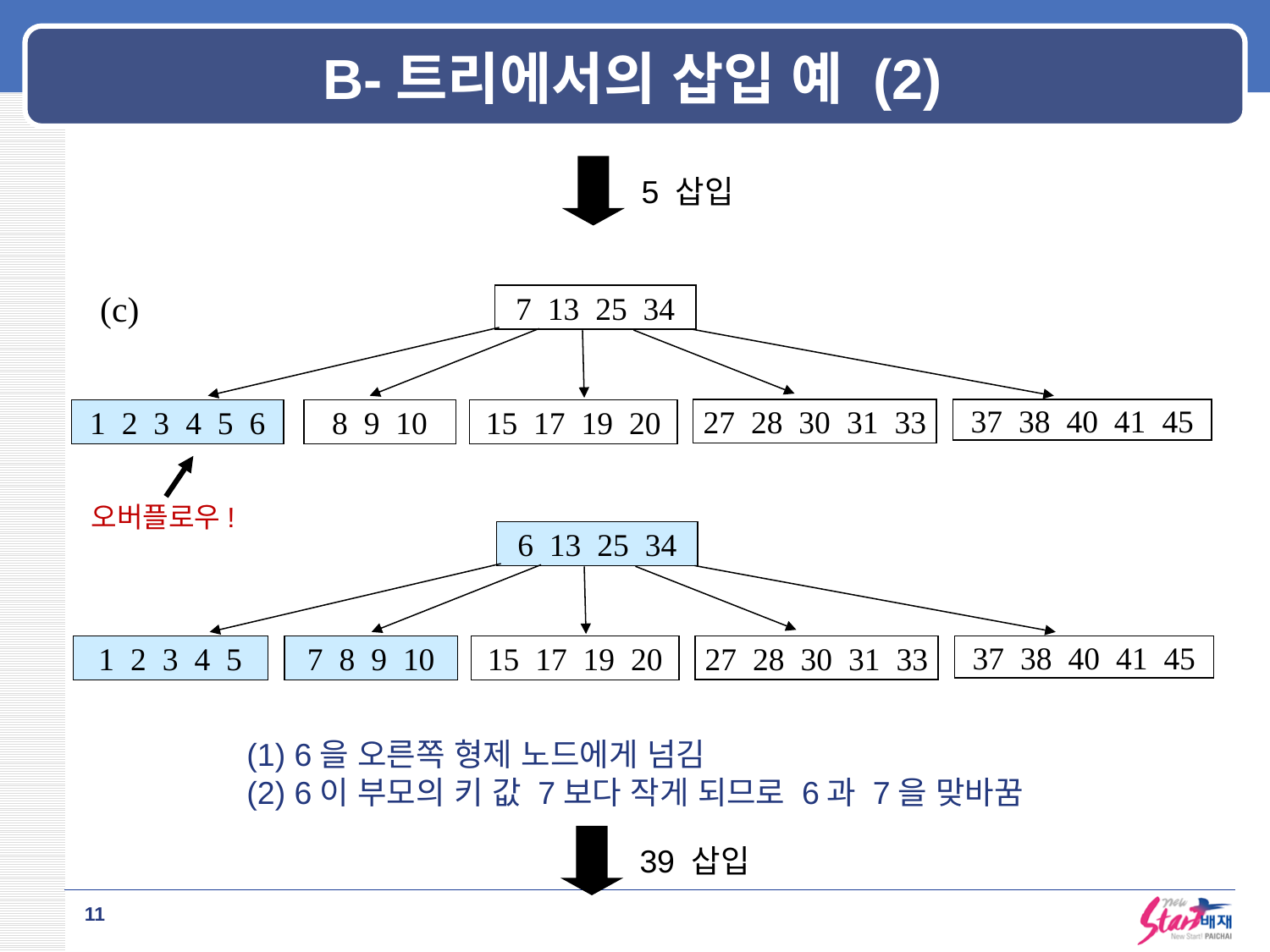

# B-트리에서의 삽입 예 (2)

5 삽입
(c)
7  13  25  34

27  28  30  31  33
37  38  40  41  45
1  2  3  4  5  6
8  9  10
15  17  19  20

오버플로우!
6  13  25  34

27  28  30  31  33
37  38  40  41  45
1  2  3  4  5
7  8  9  10
15  17  19  20
6을 오른쪽 형제 노드에게 넘김
6이 부모의 키 값 7보다 작게 되므로 6과 7을 맞바꿈

39 삽입
11